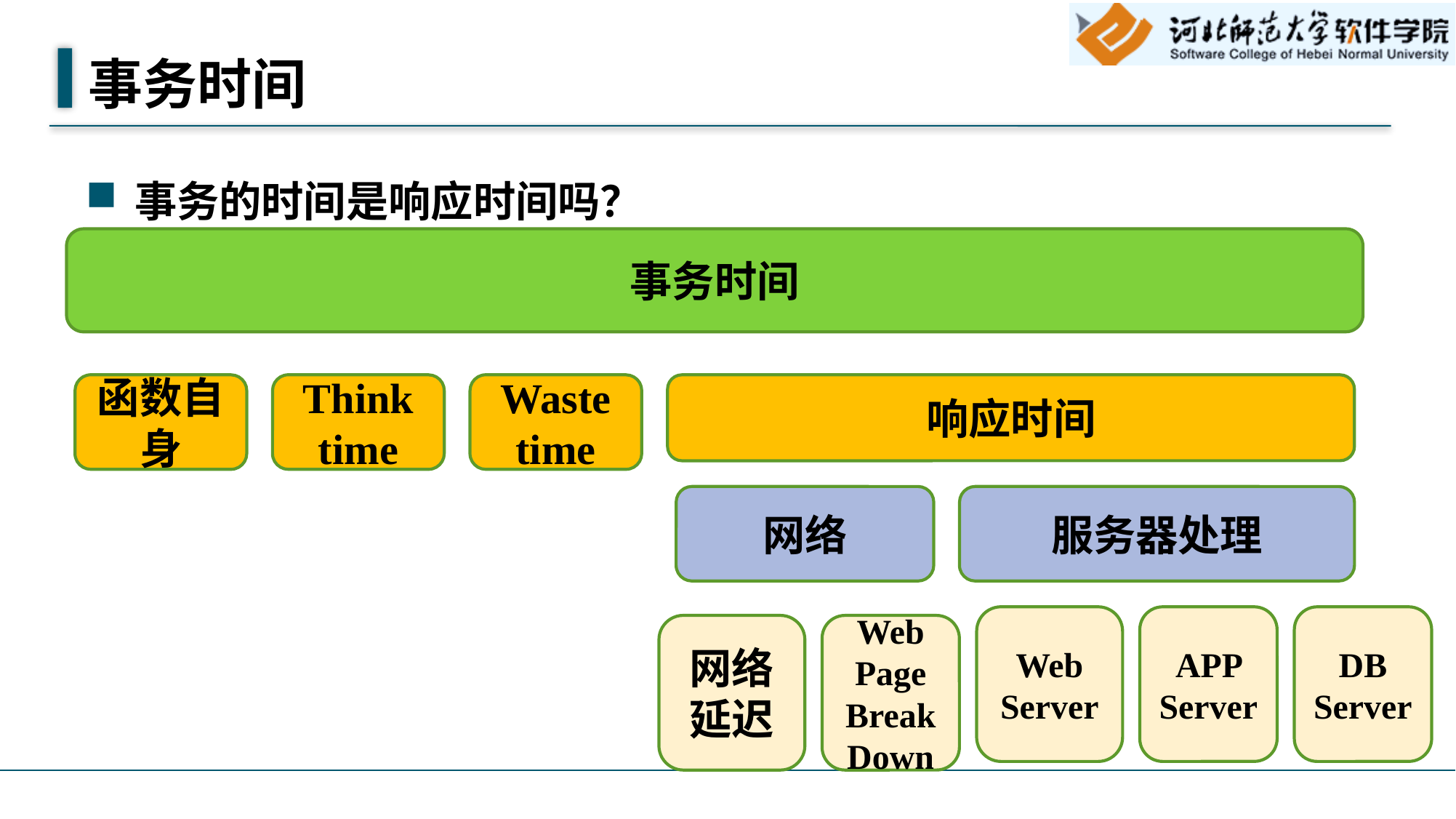

# 事务时间
事务的时间是响应时间吗？

事务时间
函数自身
Think time
Waste time
响应时间
网络
服务器处理
Web Server
APP Server
DB Server
网络延迟
Web Page BreakDown